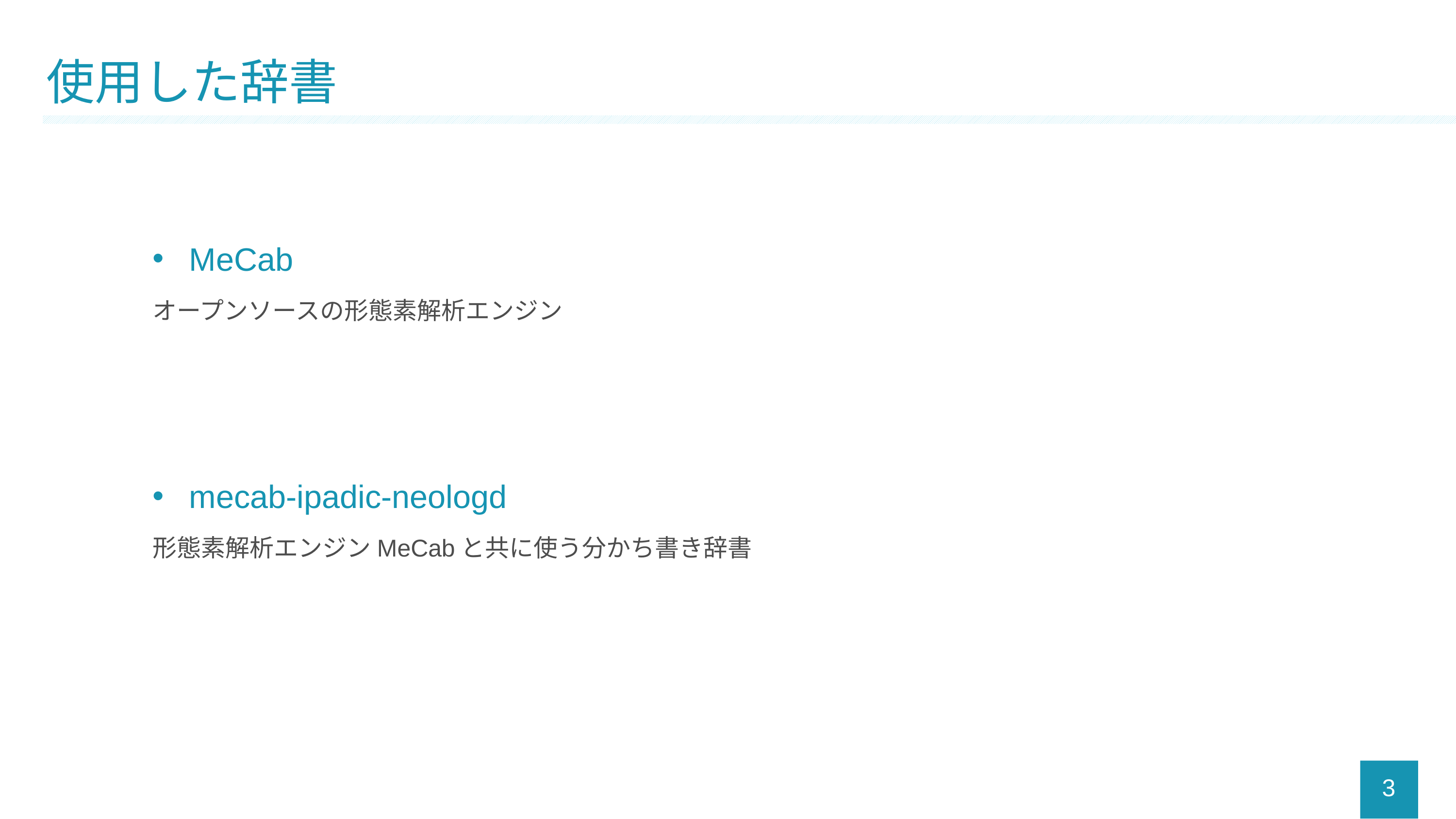

# 使用した辞書
MeCab
オープンソースの形態素解析エンジン
mecab-ipadic-neologd
形態素解析エンジンMeCabと共に使う分かち書き辞書
3